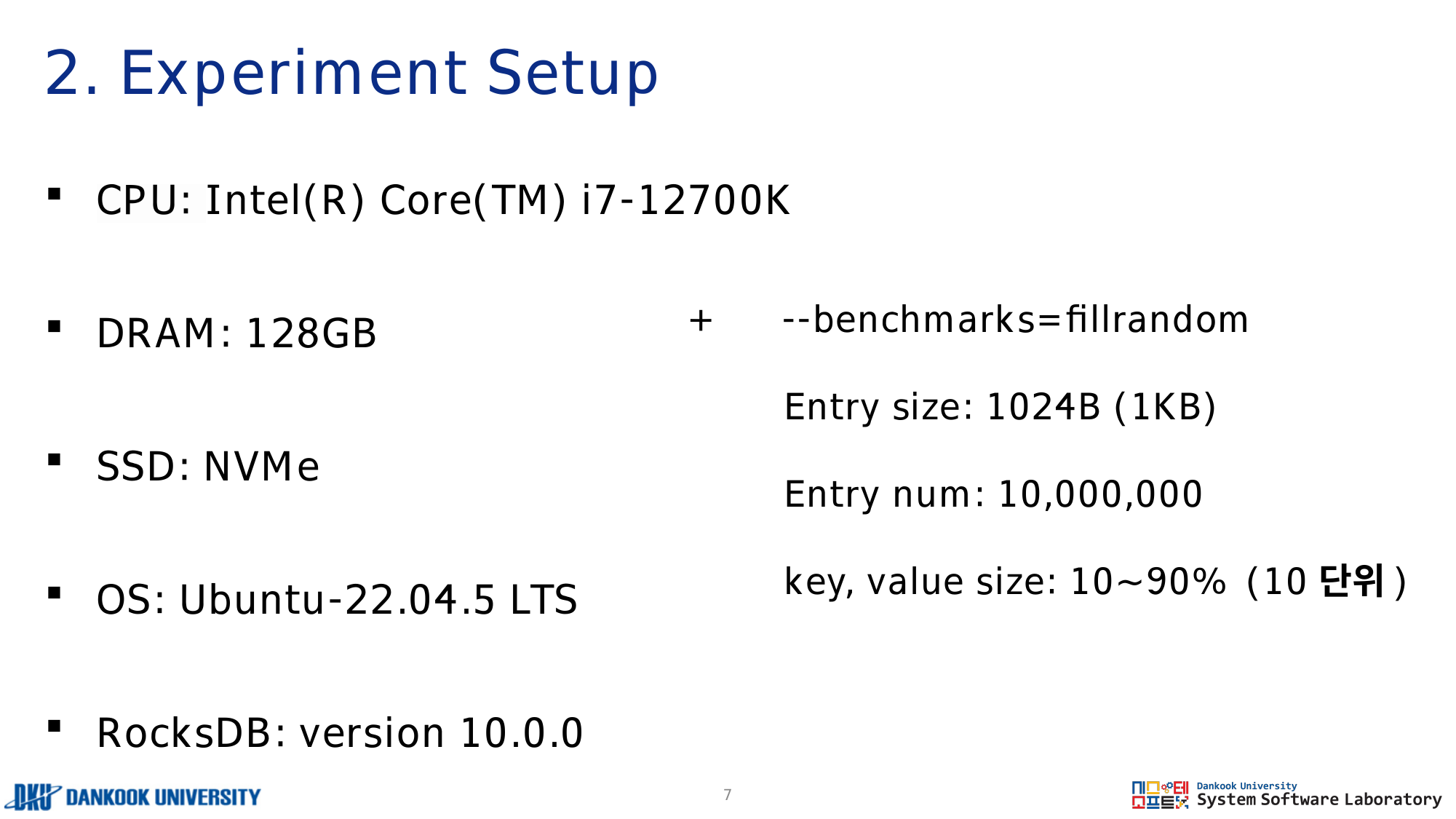

# 2. Experiment Setup
CPU: Intel(R) Core(TM) i7-12700K

DRAM: 128GB

SSD: NVMe

OS: Ubuntu-22.04.5 LTS

RocksDB: version 10.0.0

+      --benchmarks=fillrandom

         Entry size: 1024B (1KB)

         Entry num: 10,000,000

         key, value size: 10~90% (10단위)
7